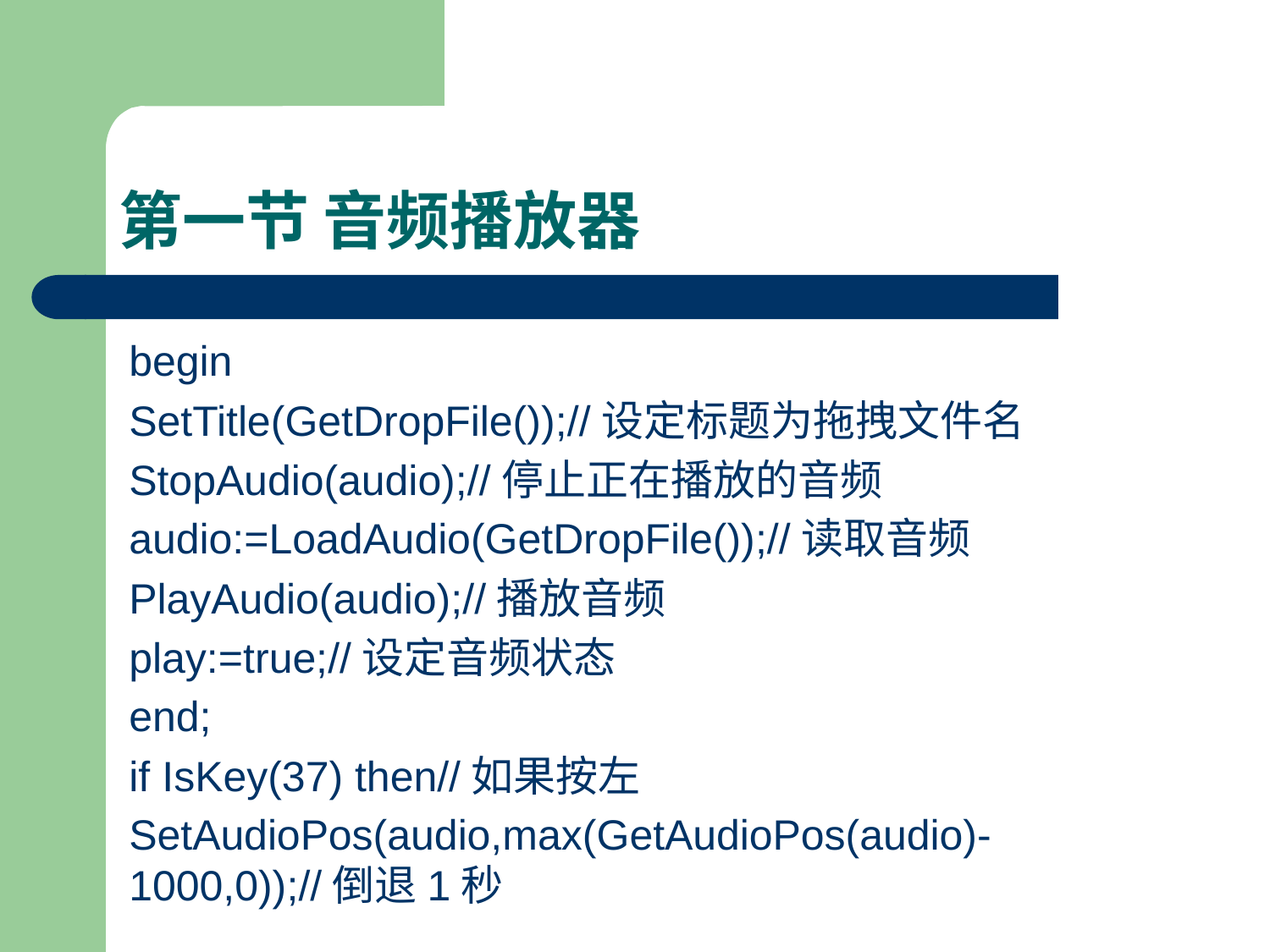

# 第一节 音频播放器
begin
SetTitle(GetDropFile());//设定标题为拖拽文件名
StopAudio(audio);//停止正在播放的音频
audio:=LoadAudio(GetDropFile());//读取音频
PlayAudio(audio);//播放音频
play:=true;//设定音频状态
end;
if IsKey(37) then//如果按左
SetAudioPos(audio,max(GetAudioPos(audio)-1000,0));//倒退1秒